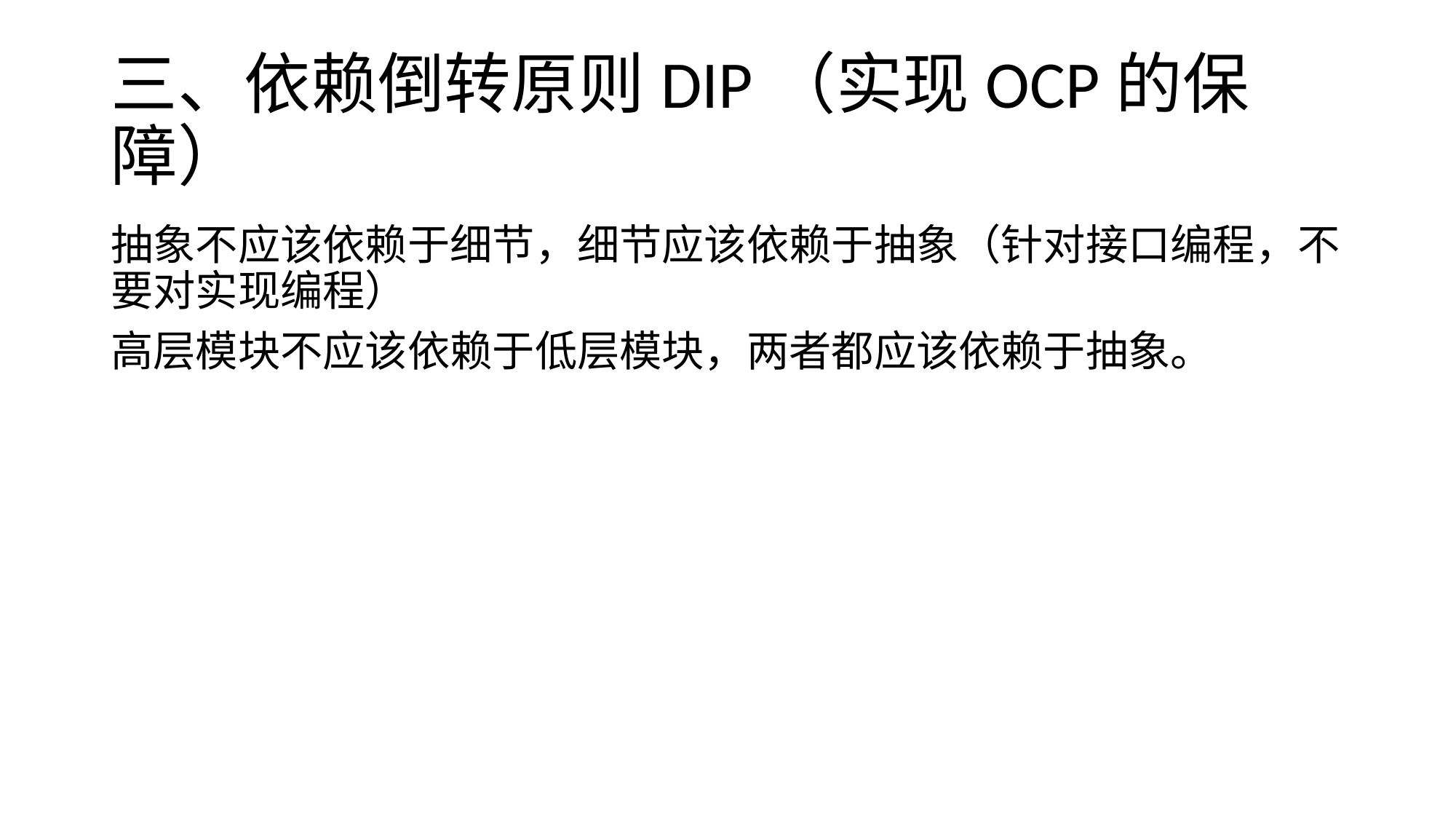

# 三、依赖倒转原则DIP（实现OCP的保障）
抽象不应该依赖于细节，细节应该依赖于抽象（针对接口编程，不要对实现编程）
高层模块不应该依赖于低层模块，两者都应该依赖于抽象。